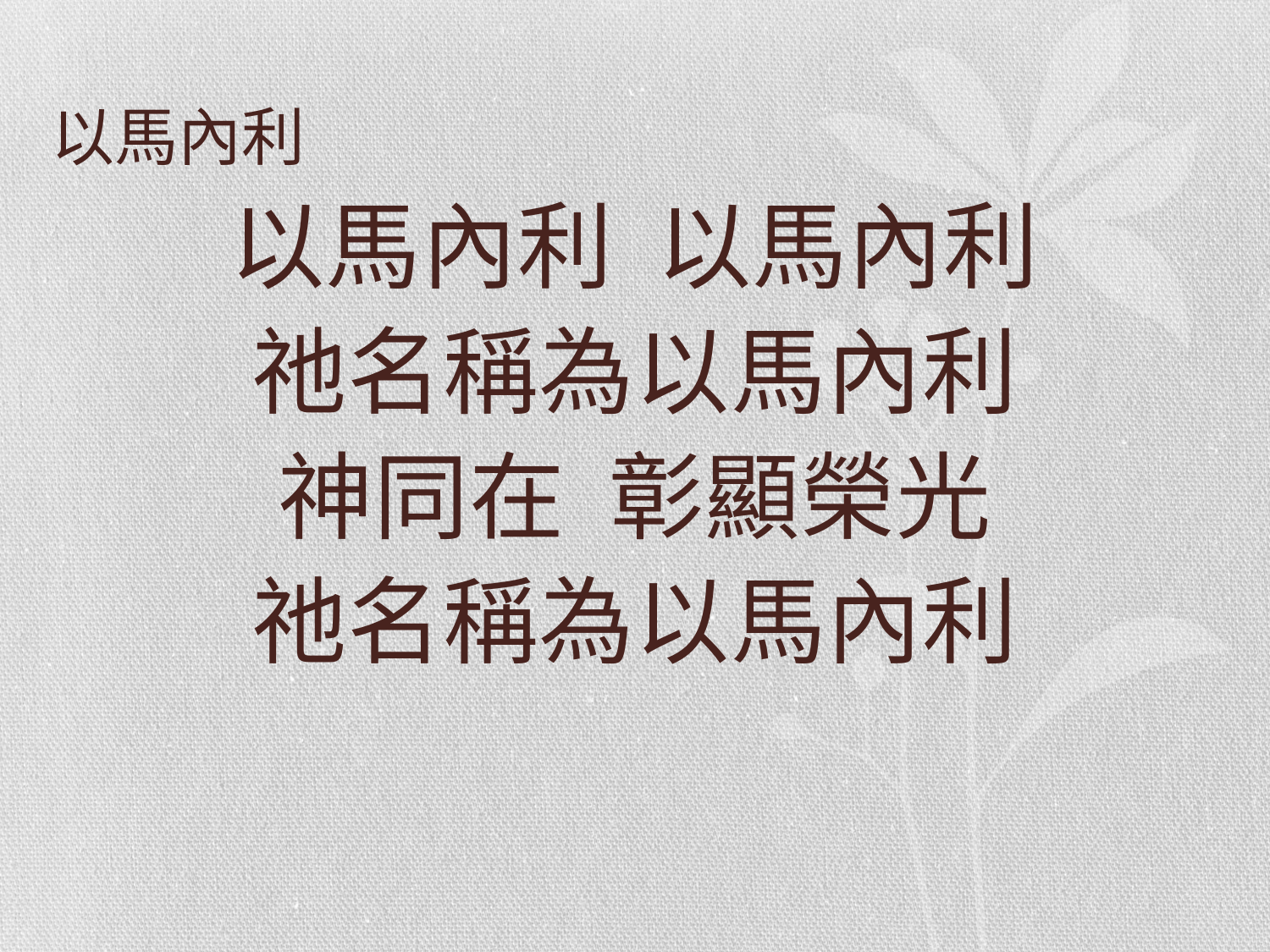

# 以馬內利
以馬內利  以馬內利
祂名稱為以馬內利
神同在  彰顯榮光
祂名稱為以馬內利